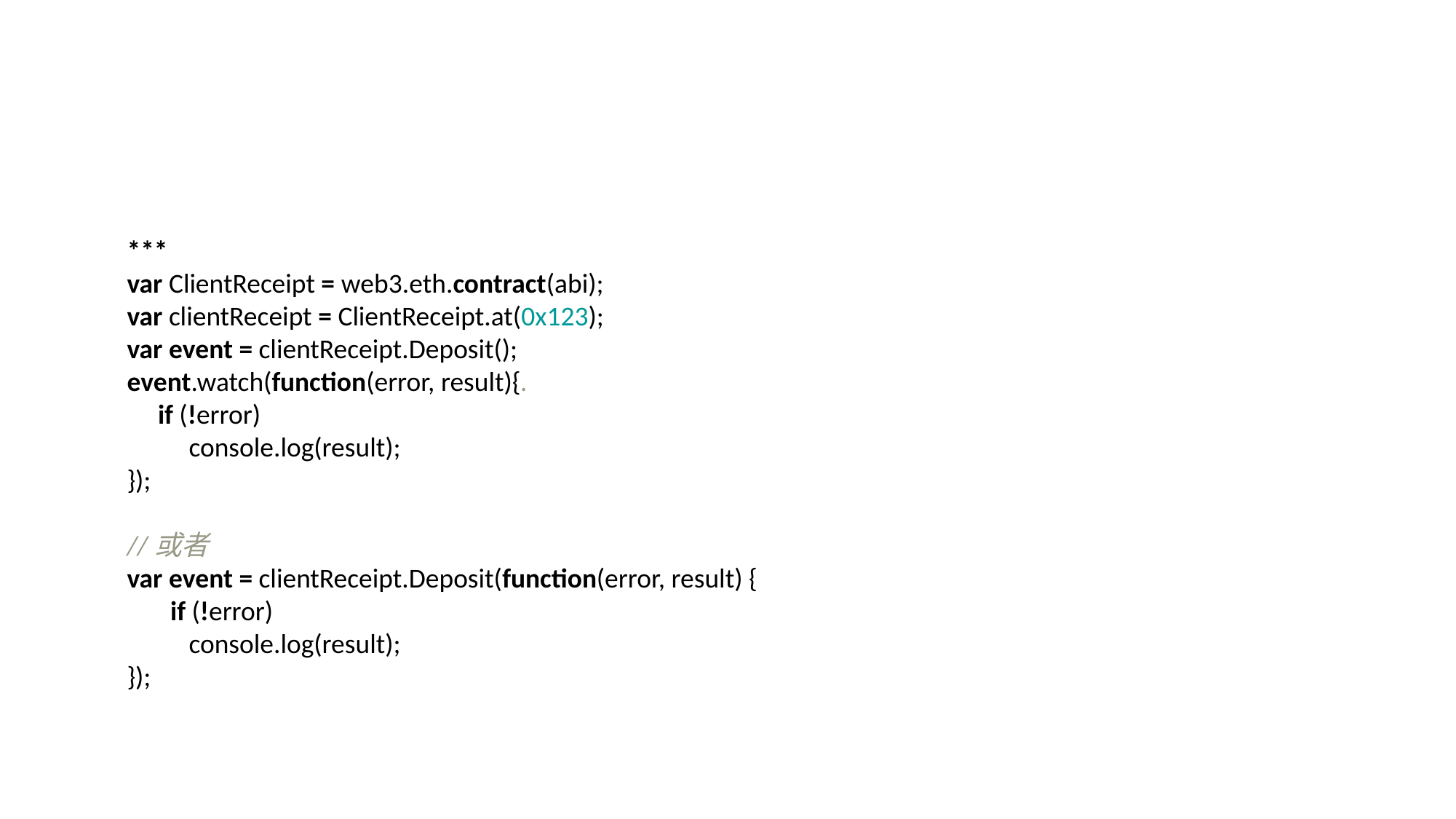

#
***
var ClientReceipt = web3.eth.contract(abi);
var clientReceipt = ClientReceipt.at(0x123);
var event = clientReceipt.Deposit();
event.watch(function(error, result){.
     if (!error)
          console.log(result);
});

//或者
var event = clientReceipt.Deposit(function(error, result) {
       if (!error)
          console.log(result);
});